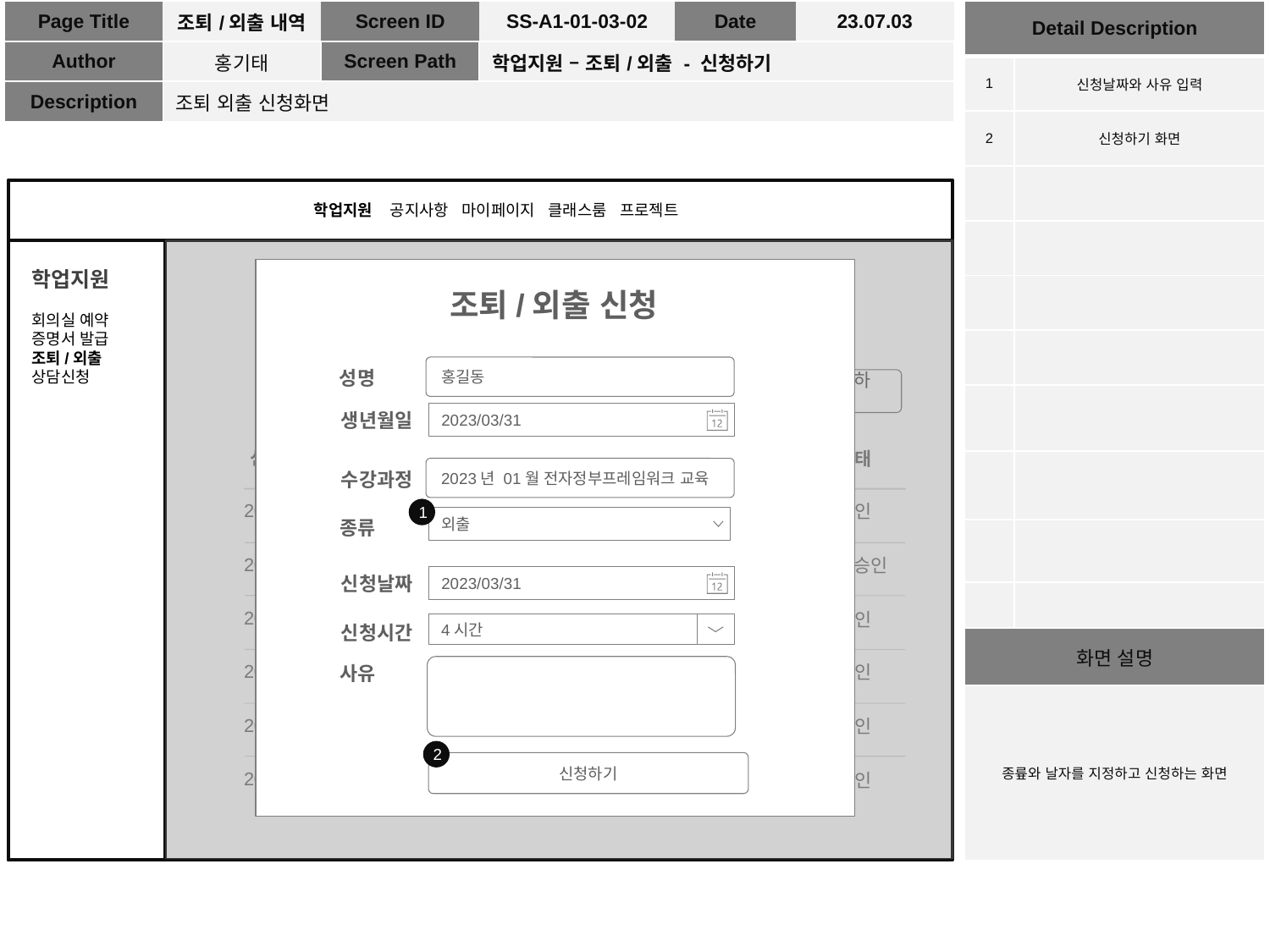

| Page Title | 조퇴/외출 내역 | Screen ID | SS-A1-01-03-02 | Date | 23.07.03 |
| --- | --- | --- | --- | --- | --- |
| Author | 홍기태 | Screen Path | 학업지원 – 조퇴/외출 - 신청하기 |  |  |
| Description | 조퇴 외출 신청화면 |  |  |  |  |
| Detail Description |  |
| --- | --- |
| 1 | 신청날짜와 사유 입력 |
| 2 | 신청하기 화면 |
|  |  |
|  |  |
|  |  |
|  |  |
|  |  |
|  |  |
|  |  |
|  |  |
| 화면 설명 |  |
| 종륲와 날자를 지정하고 신청하는 화면 |  |

학업지원    공지사항   마이페이지   클래스룸   프로젝트

학업지원

회의실 예약
증명서 발급
조퇴/외출
상담신청
조퇴/외출 신청
조퇴/외출 내역
1
홍길동
성명
신청하기
생년월일
2023/03/31

신청일
날짜
신청자
시간
사유
상태
종류

2000.00.00
2000.00.00
홍길동
승인
2시간
고용청 방문
조퇴
2000.00.00
2000.00.00
홍길동
미승인
4시간
병원
외출
2000.00.00
2000.00.00
홍길동
8시간
예비군
승인
공가
홍길동
2000.00.00
2000.00.00
승인
3시간
졸업시험
조퇴
홍길동
2000.00.00
2000.00.00
승인
8시간
건강검진
공가
2000.00.00
2000.00.00
홍길동
1시간
가족행사
승인
조퇴
2023년 01월 전자정부프레임워크 교육
수강과정
1
외출

종류
신청날짜
2023/03/31

4시간

신청시간
사유

2
신청하기